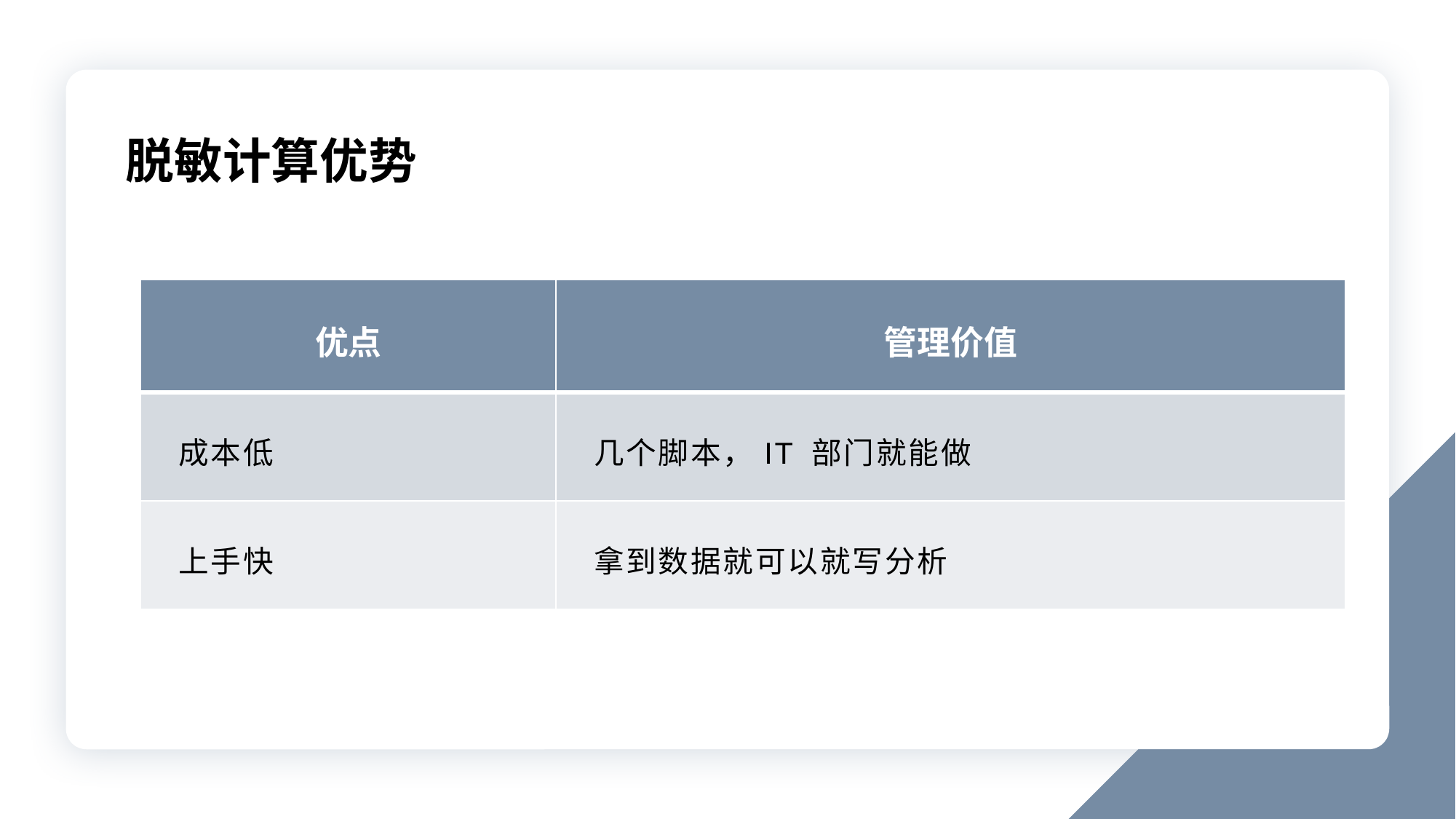

# 脱敏计算优势
| 优点 | 管理价值 |
| --- | --- |
| 成本低 | 几个脚本，IT 部门就能做 |
| 上手快 | 拿到数据就可以就写分析 |